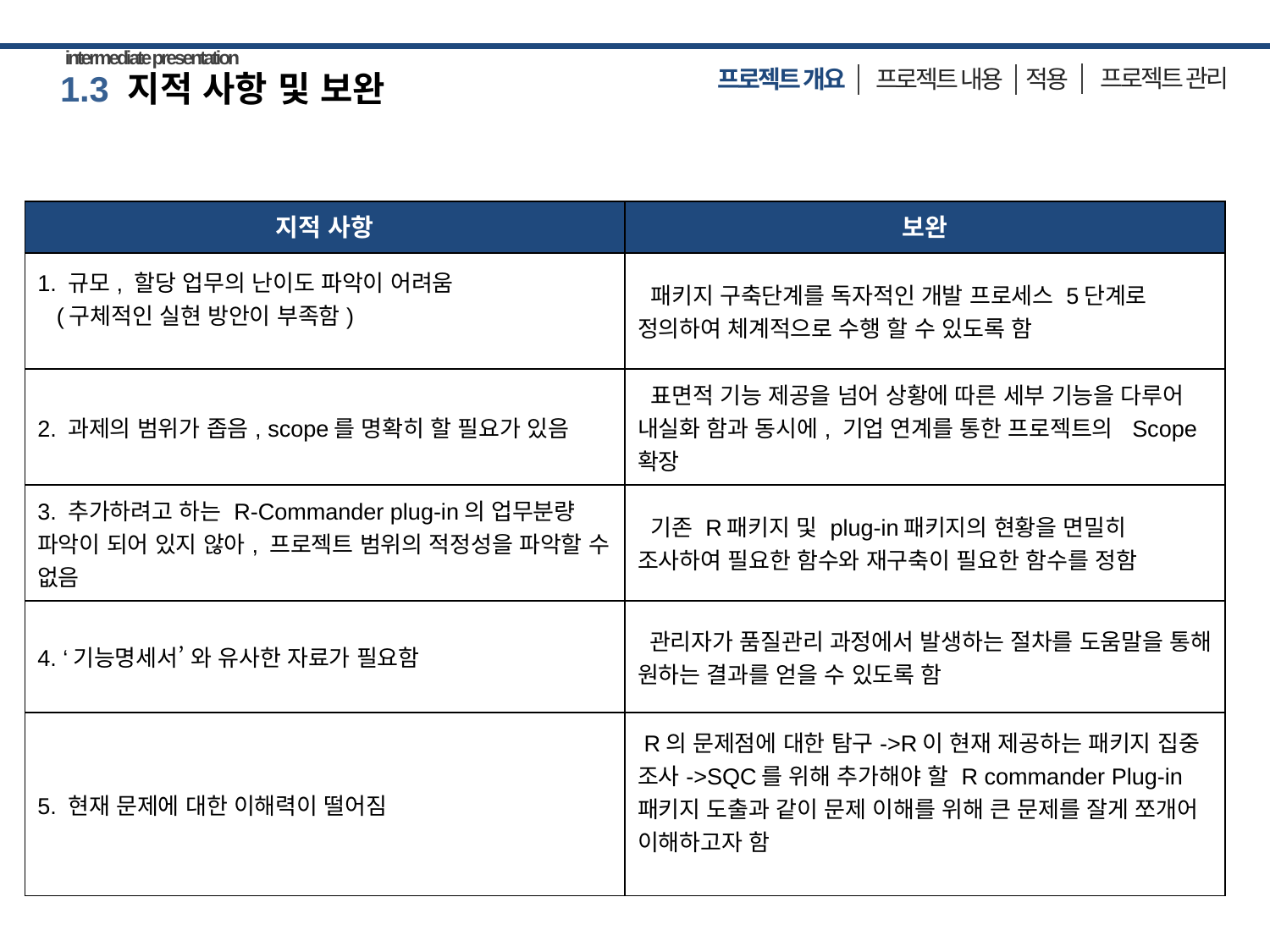

intermediate presentation
프로젝트 관리
적용
 프로젝트 내용
프로젝트 개요

1.3 지적 사항 및 보완

| 지적 사항 | 보완 |
| --- | --- |
| 1. 규모, 할당 업무의 난이도 파악이 어려움 (구체적인 실현 방안이 부족함) | 패키지 구축단계를 독자적인 개발 프로세스 5단계로 정의하여 체계적으로 수행 할 수 있도록 함 |
| 2. 과제의 범위가 좁음, scope를 명확히 할 필요가 있음 | 표면적 기능 제공을 넘어 상황에 따른 세부 기능을 다루어 내실화 함과 동시에, 기업 연계를 통한 프로젝트의 Scope 확장 |
| 3. 추가하려고 하는 R-Commander plug-in의 업무분량 파악이 되어 있지 않아, 프로젝트 범위의 적정성을 파악할 수 없음 | 기존 R패키지 및 plug-in패키지의 현황을 면밀히 조사하여 필요한 함수와 재구축이 필요한 함수를 정함 |
| 4. ‘기능명세서’ 와 유사한 자료가 필요함 | 관리자가 품질관리 과정에서 발생하는 절차를 도움말을 통해 원하는 결과를 얻을 수 있도록 함 |
| 5. 현재 문제에 대한 이해력이 떨어짐 | R의 문제점에 대한 탐구->R이 현재 제공하는 패키지 집중 조사->SQC를 위해 추가해야 할 R commander Plug-in 패키지 도출과 같이 문제 이해를 위해 큰 문제를 잘게 쪼개어 이해하고자 함 |
7